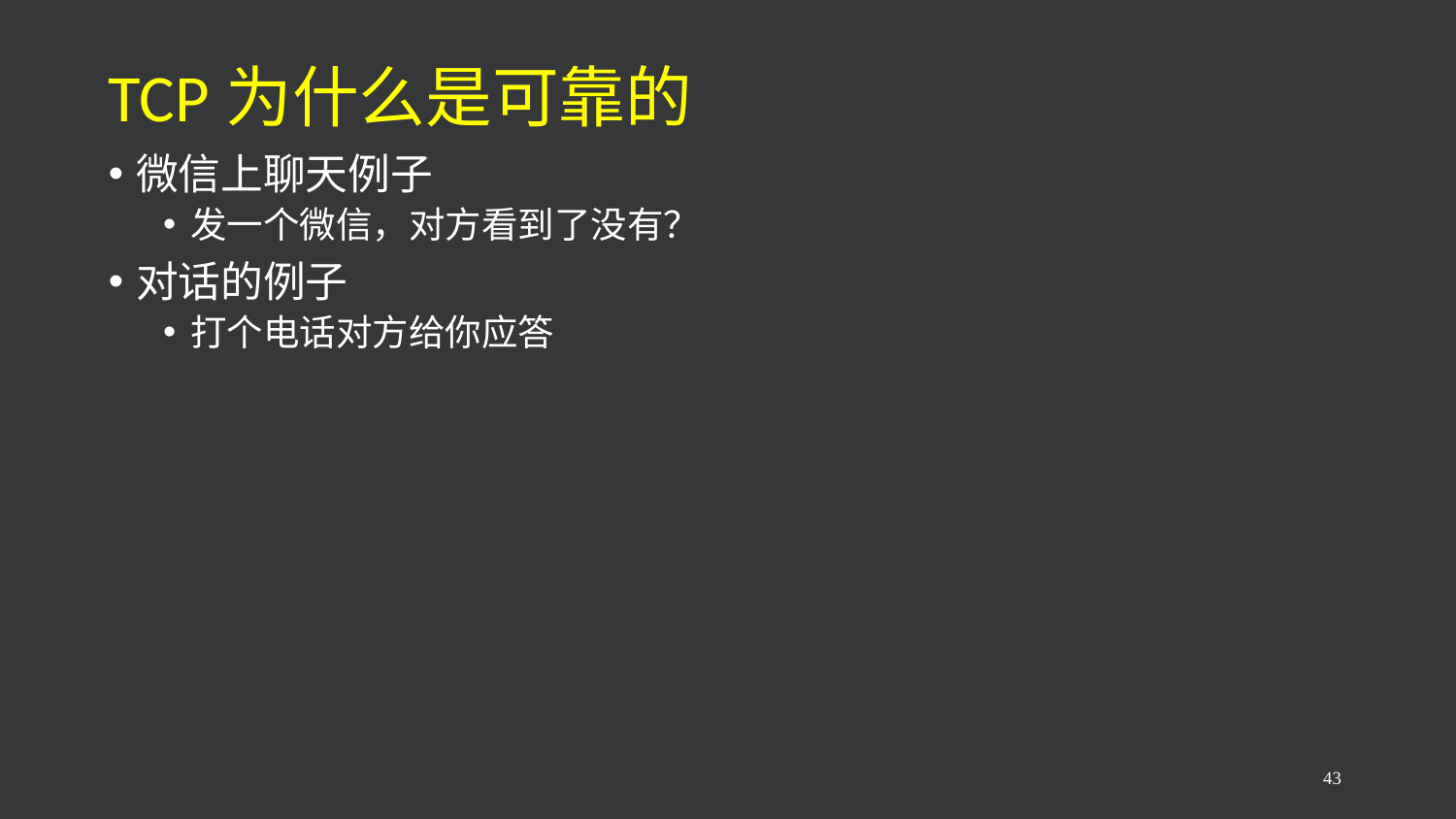

# TCP为什么是可靠的
微信上聊天例子
发一个微信，对方看到了没有？
对话的例子
打个电话对方给你应答
43